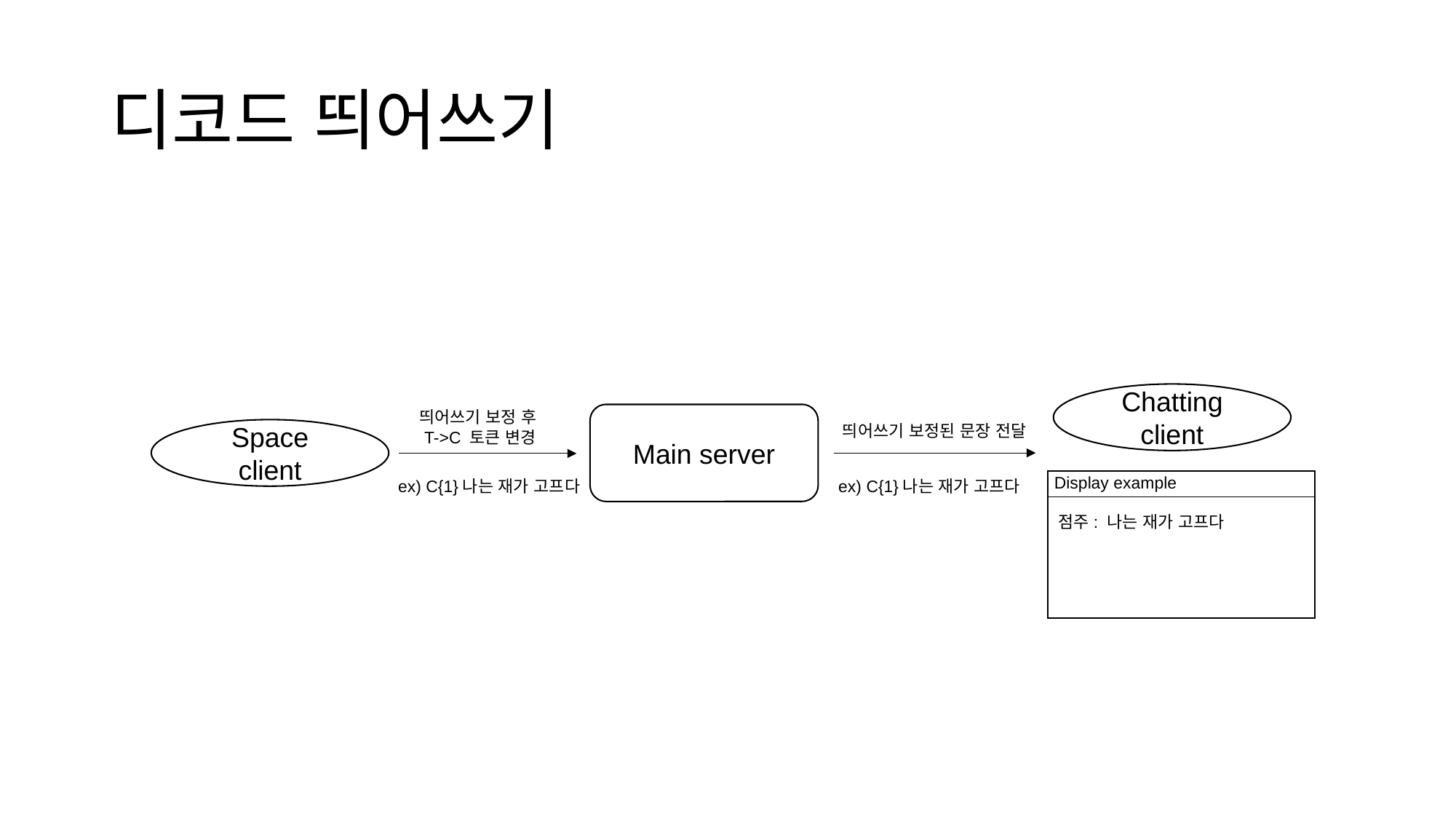

# 디코드 띄어쓰기
Chatting
client
띄어쓰기 보정 후
T->C 토큰 변경
Main server
띄어쓰기 보정된 문장 전달
Space client
Display example
ex) C{1}나는 재가 고프다
ex) C{1}나는 재가 고프다

점주: 나는 재가 고프다